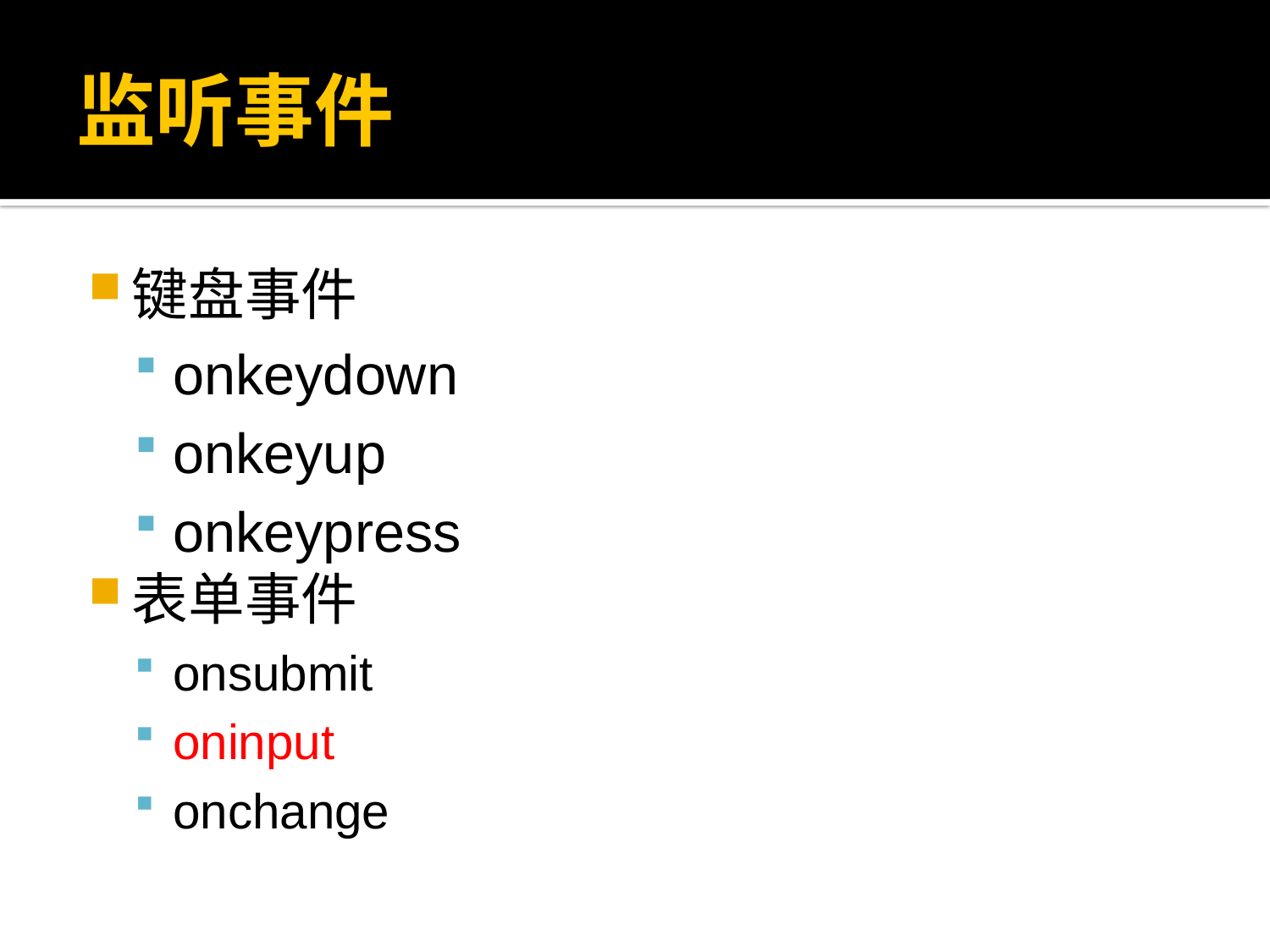

# 监听事件
键盘事件
onkeydown
onkeyup
onkeypress
表单事件
onsubmit
oninput
onchange